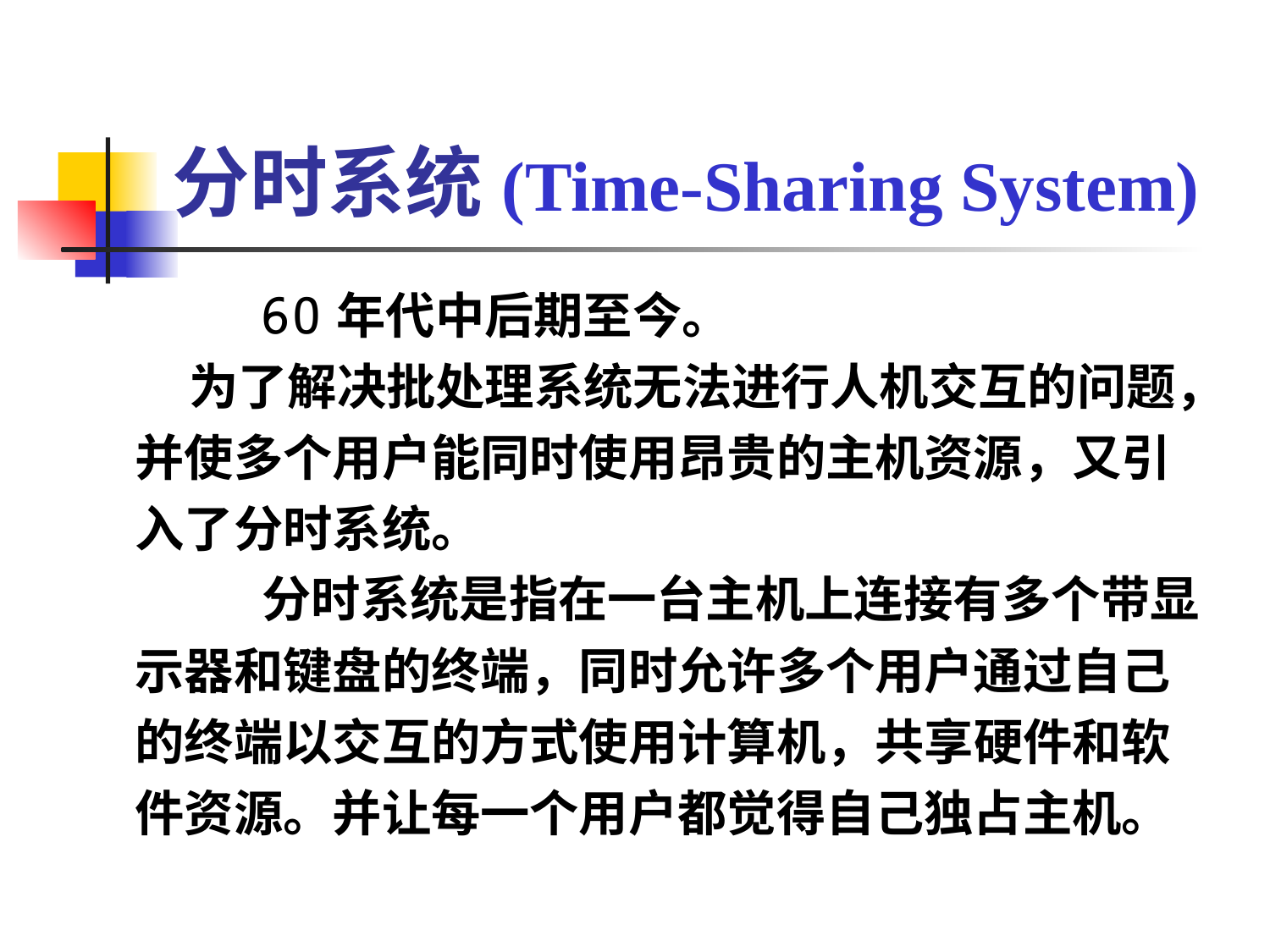

# 分时系统(Time-Sharing System)
		60年代中后期至今。
        为了解决批处理系统无法进行人机交互的问题，并使多个用户能同时使用昂贵的主机资源，又引入了分时系统。
 		分时系统是指在一台主机上连接有多个带显示器和键盘的终端，同时允许多个用户通过自己的终端以交互的方式使用计算机，共享硬件和软件资源。并让每一个用户都觉得自己独占主机。